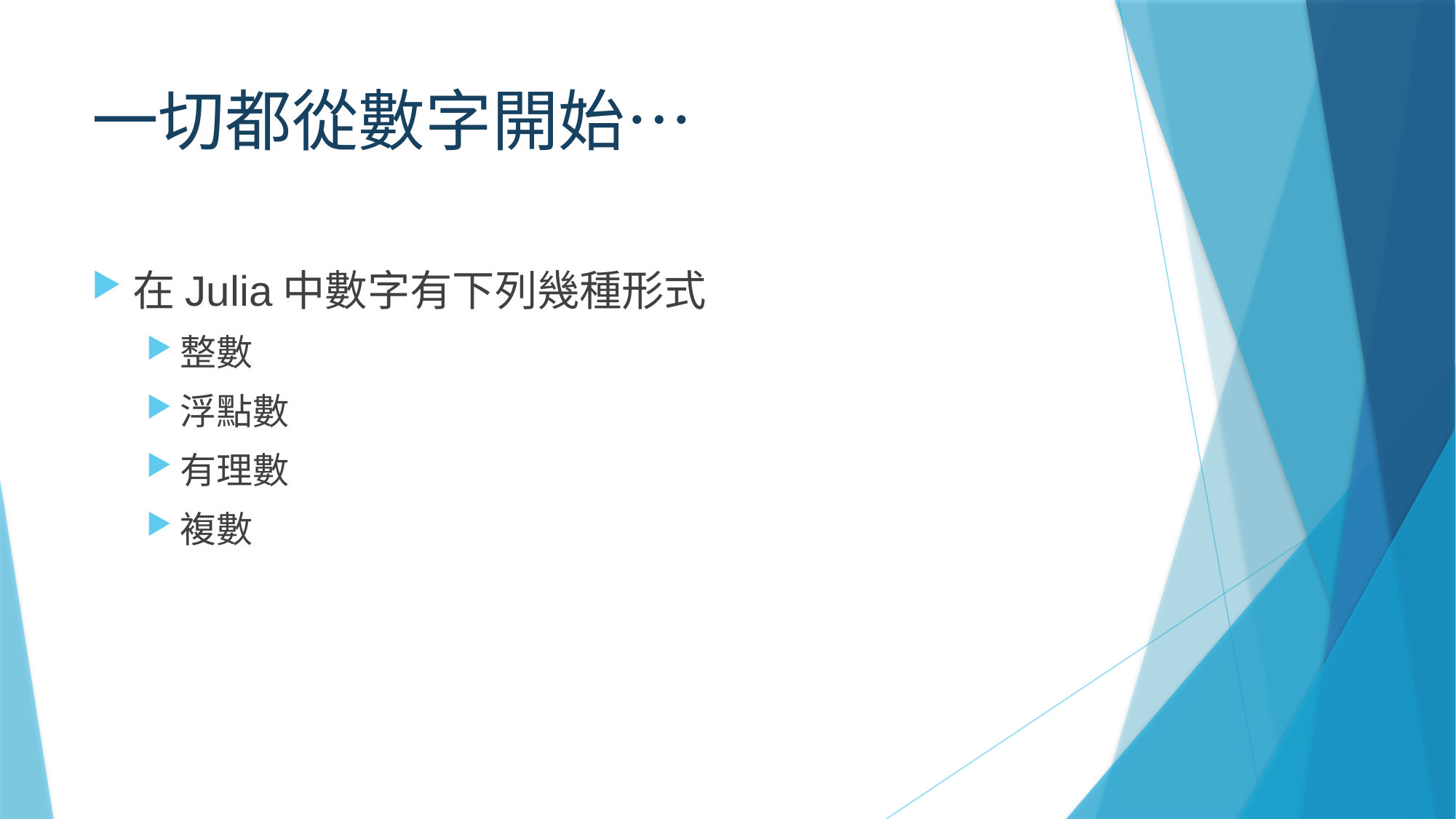

# 一切都從數字開始…
在Julia中數字有下列幾種形式
整數
浮點數
有理數
複數